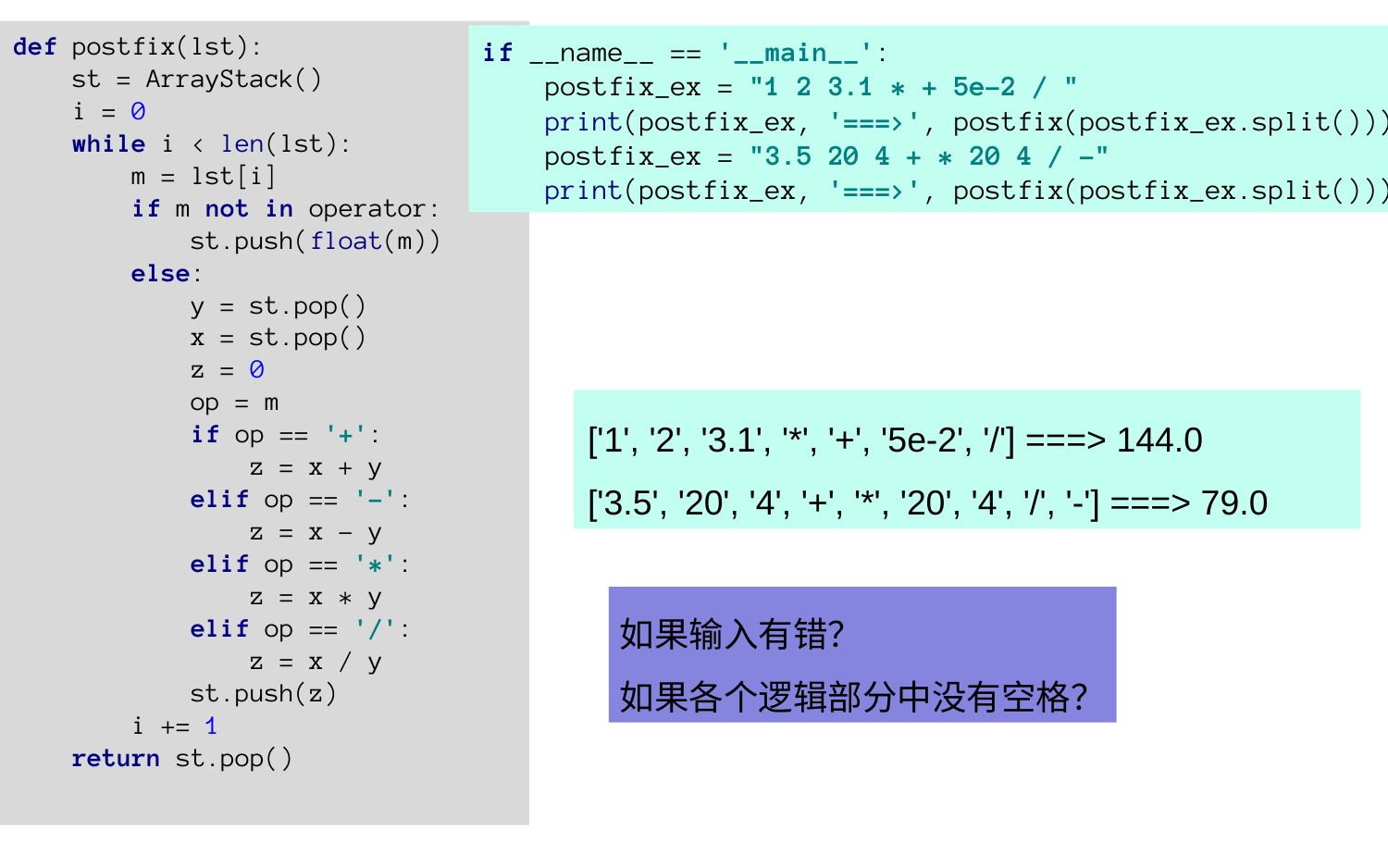

def postfix(lst):
    st = ArrayStack()
    i = 0
    while i < len(lst):
        m = lst[i]
        if m not in operator:
            st.push(float(m))
        else:
            y = st.pop()
            x = st.pop()
            z = 0
            op = m
            if op == '+':
                z = x + y
            elif op == '-':
                z = x - y
            elif op == '*':
                z = x * y
            elif op == '/':
                z = x / y
            st.push(z)
        i += 1
    return st.pop()
if __name__ == '__main__':
    postfix_ex = "1 2 3.1 * + 5e-2 / "
    print(postfix_ex, '===>', postfix(postfix_ex.split()))
    postfix_ex = "3.5 20 4 + * 20 4 / -"
    print(postfix_ex, '===>', postfix(postfix_ex.split()))

['1', '2', '3.1', '*', '+', '5e-2', '/'] ===> 144.0
['3.5', '20', '4', '+', '*', '20', '4', '/', '-'] ===> 79.0
如果输入有错？
如果各个逻辑部分中没有空格？